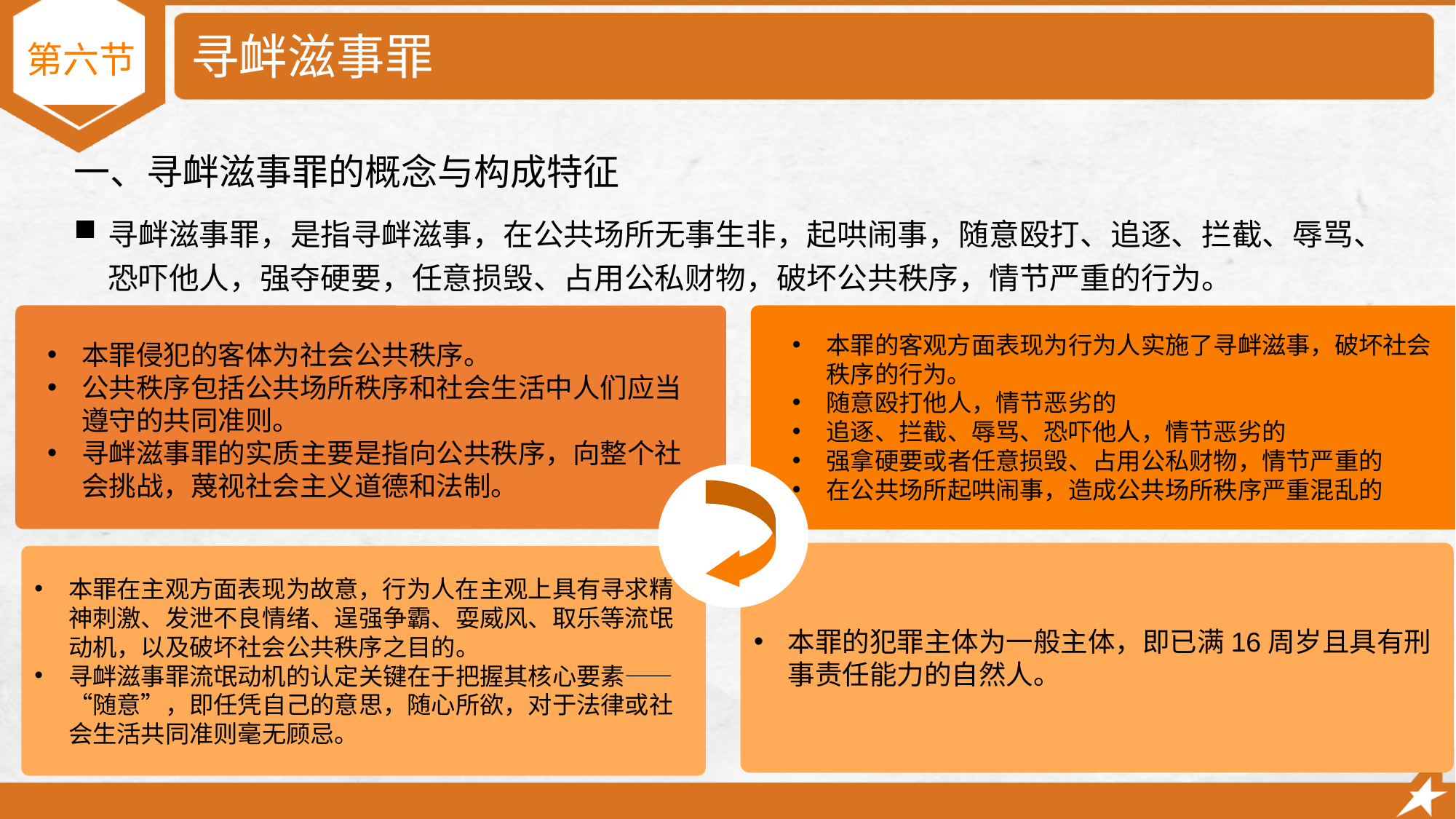

# 寻衅滋事罪
第六节
一、寻衅滋事罪的概念与构成特征
寻衅滋事罪，是指寻衅滋事，在公共场所无事生非，起哄闹事，随意殴打、追逐、拦截、辱骂、恐吓他人，强夺硬要，任意损毁、占用公私财物，破坏公共秩序，情节严重的行为。

本罪的客观方面表现为行为人实施了寻衅滋事，破坏社会秩序的行为。
随意殴打他人，情节恶劣的
追逐、拦截、辱骂、恐吓他人，情节恶劣的
强拿硬要或者任意损毁、占用公私财物，情节严重的
在公共场所起哄闹事，造成公共场所秩序严重混乱的
本罪侵犯的客体为社会公共秩序。
公共秩序包括公共场所秩序和社会生活中人们应当遵守的共同准则。
寻衅滋事罪的实质主要是指向公共秩序，向整个社会挑战，蔑视社会主义道德和法制。

本罪的犯罪主体为一般主体，即已满16周岁且具有刑事责任能力的自然人。
本罪在主观方面表现为故意，行为人在主观上具有寻求精神刺激、发泄不良情绪、逞强争霸、耍威风、取乐等流氓动机，以及破坏社会公共秩序之目的。
寻衅滋事罪流氓动机的认定关键在于把握其核心要素——“随意”，即任凭自己的意思，随心所欲，对于法律或社会生活共同准则毫无顾忌。